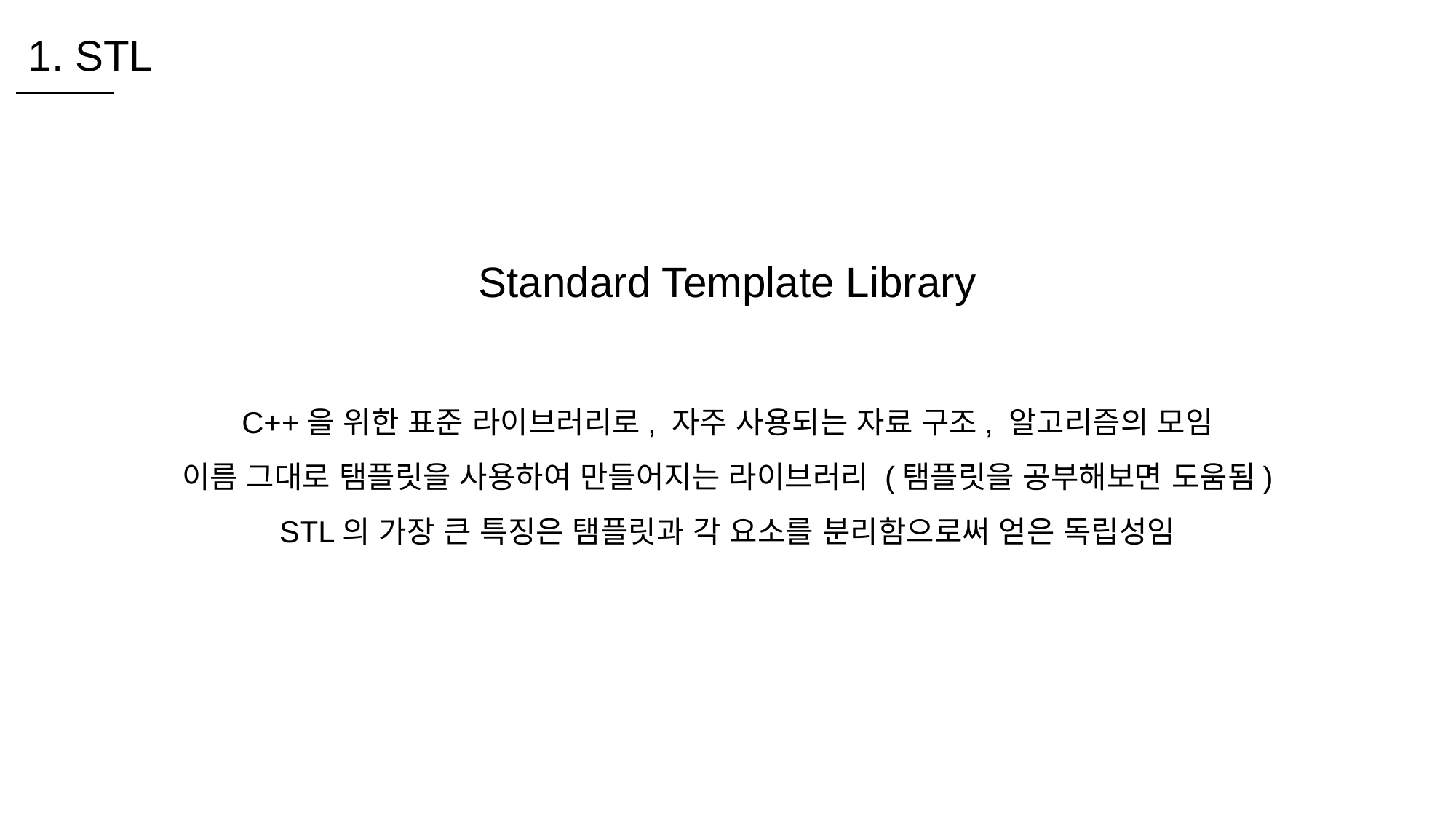

1. STL
Standard Template Library
C++을 위한 표준 라이브러리로, 자주 사용되는 자료 구조, 알고리즘의 모임
이름 그대로 탬플릿을 사용하여 만들어지는 라이브러리 (탬플릿을 공부해보면 도움됨)
STL의 가장 큰 특징은 탬플릿과 각 요소를 분리함으로써 얻은 독립성임